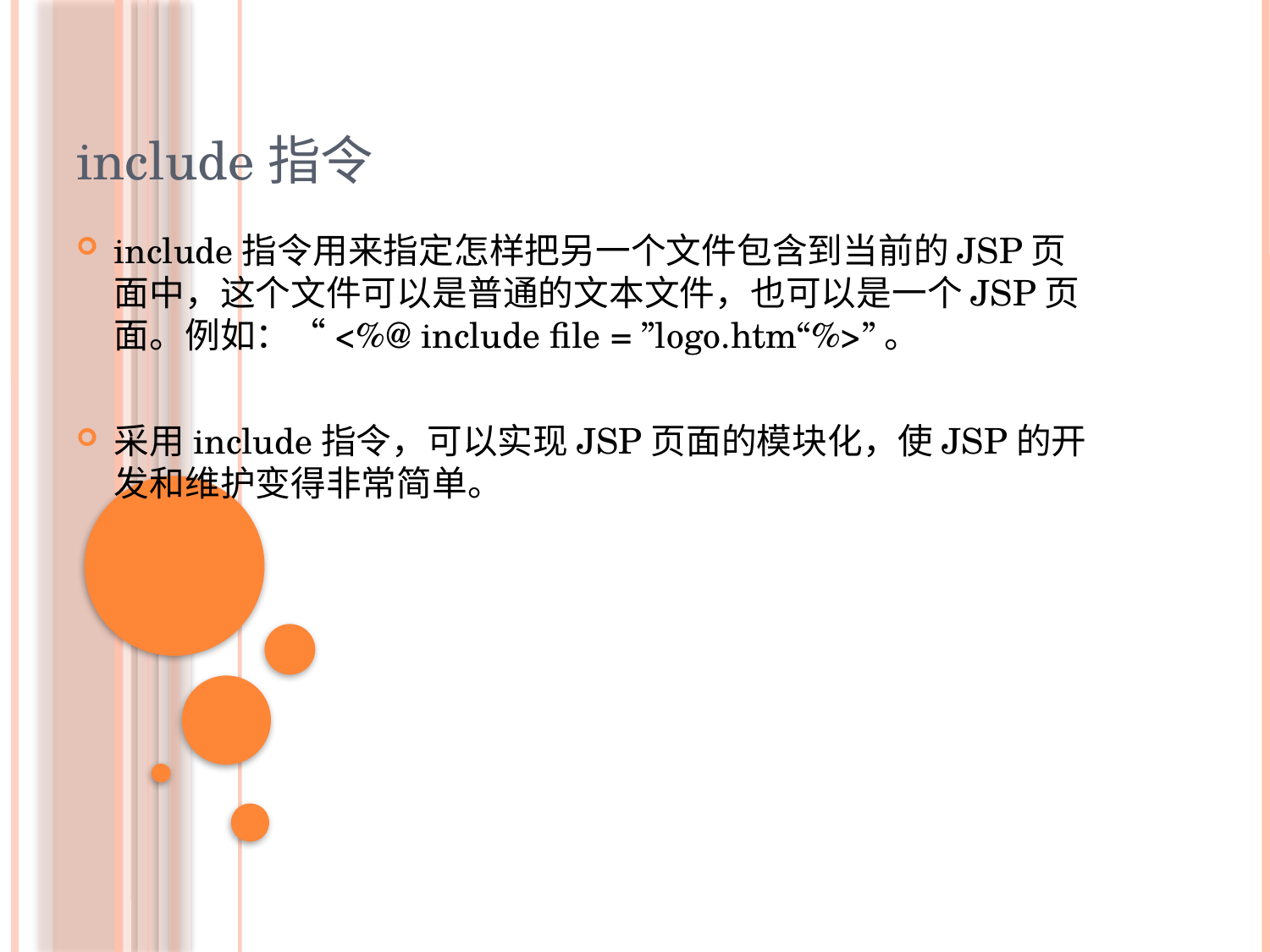

include指令
include指令用来指定怎样把另一个文件包含到当前的JSP页面中，这个文件可以是普通的文本文件，也可以是一个JSP页面。例如：“<%@ include file = ”logo.htm“%>”。

采用include指令，可以实现JSP页面的模块化，使JSP的开发和维护变得非常简单。